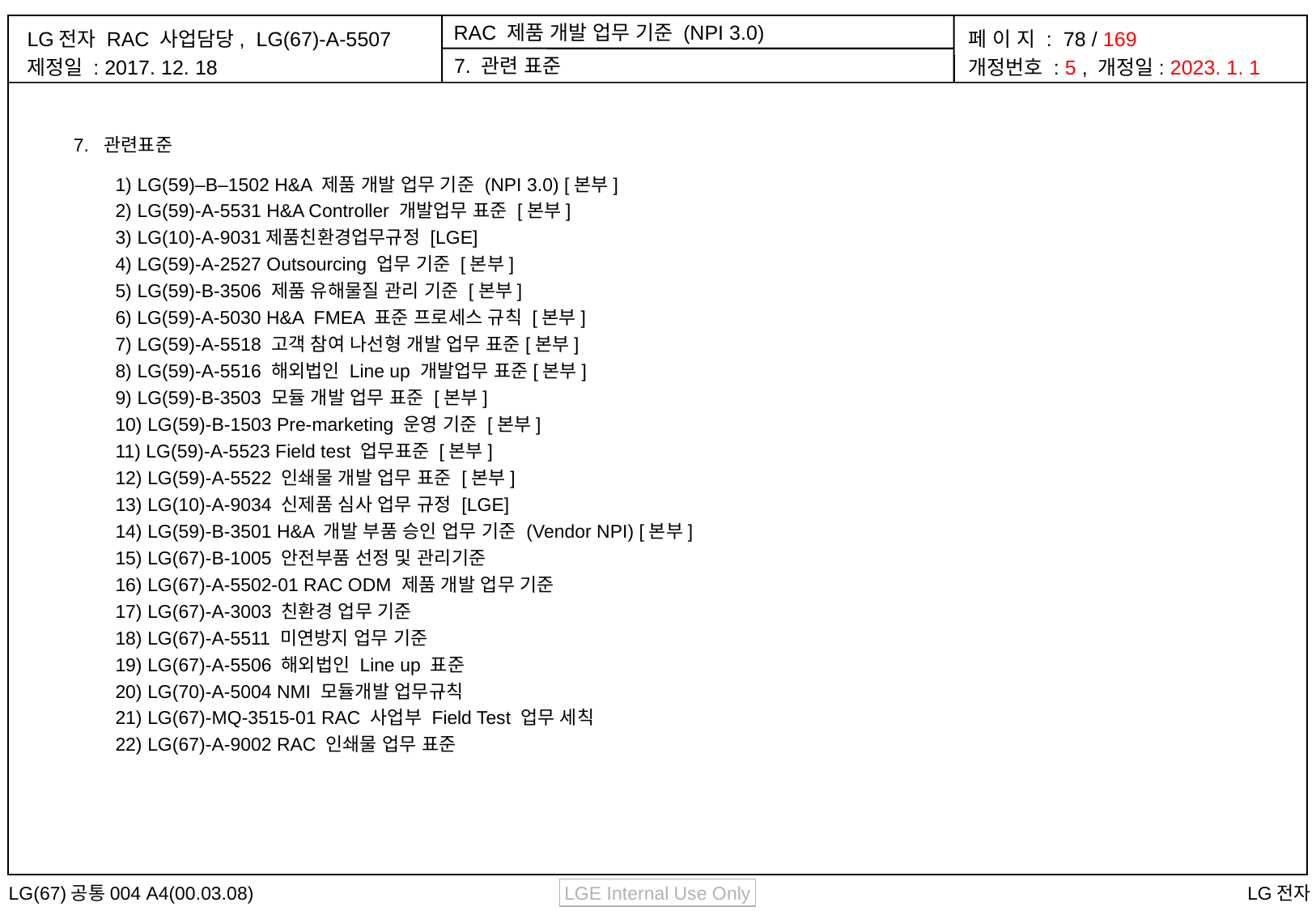

7. 관련 표준
7.  관련표준
1) LG(59)–B–1502 H&A 제품 개발 업무 기준 (NPI 3.0) [본부]
2) LG(59)-A-5531 H&A Controller 개발업무 표준 [본부]
3) LG(10)-A-9031제품친환경업무규정 [LGE]
4) LG(59)-A-2527 Outsourcing 업무 기준 [본부]
5) LG(59)-B-3506 제품 유해물질 관리 기준 [본부]
6) LG(59)-A-5030 H&A  FMEA 표준 프로세스 규칙 [본부]
7) LG(59)-A-5518 고객 참여 나선형 개발 업무 표준[본부]
8) LG(59)-A-5516 해외법인 Line up 개발업무 표준[본부]
9) LG(59)-B-3503 모듈 개발 업무 표준 [본부]
10) LG(59)-B-1503 Pre-marketing 운영 기준 [본부]
11) LG(59)-A-5523 Field test 업무표준 [본부]
12) LG(59)-A-5522 인쇄물 개발 업무 표준 [본부]
13) LG(10)-A-9034 신제품 심사 업무 규정 [LGE]
14) LG(59)-B-3501 H&A 개발 부품 승인 업무 기준 (Vendor NPI) [본부]
15) LG(67)-B-1005 안전부품 선정 및 관리기준
16) LG(67)-A-5502-01 RAC ODM 제품 개발 업무 기준
17) LG(67)-A-3003 친환경 업무 기준
18) LG(67)-A-5511 미연방지 업무 기준
19) LG(67)-A-5506 해외법인 Line up 표준
20) LG(70)-A-5004 NMI 모듈개발 업무규칙
21) LG(67)-MQ-3515-01 RAC 사업부 Field Test 업무 세칙
22) LG(67)-A-9002 RAC 인쇄물 업무 표준